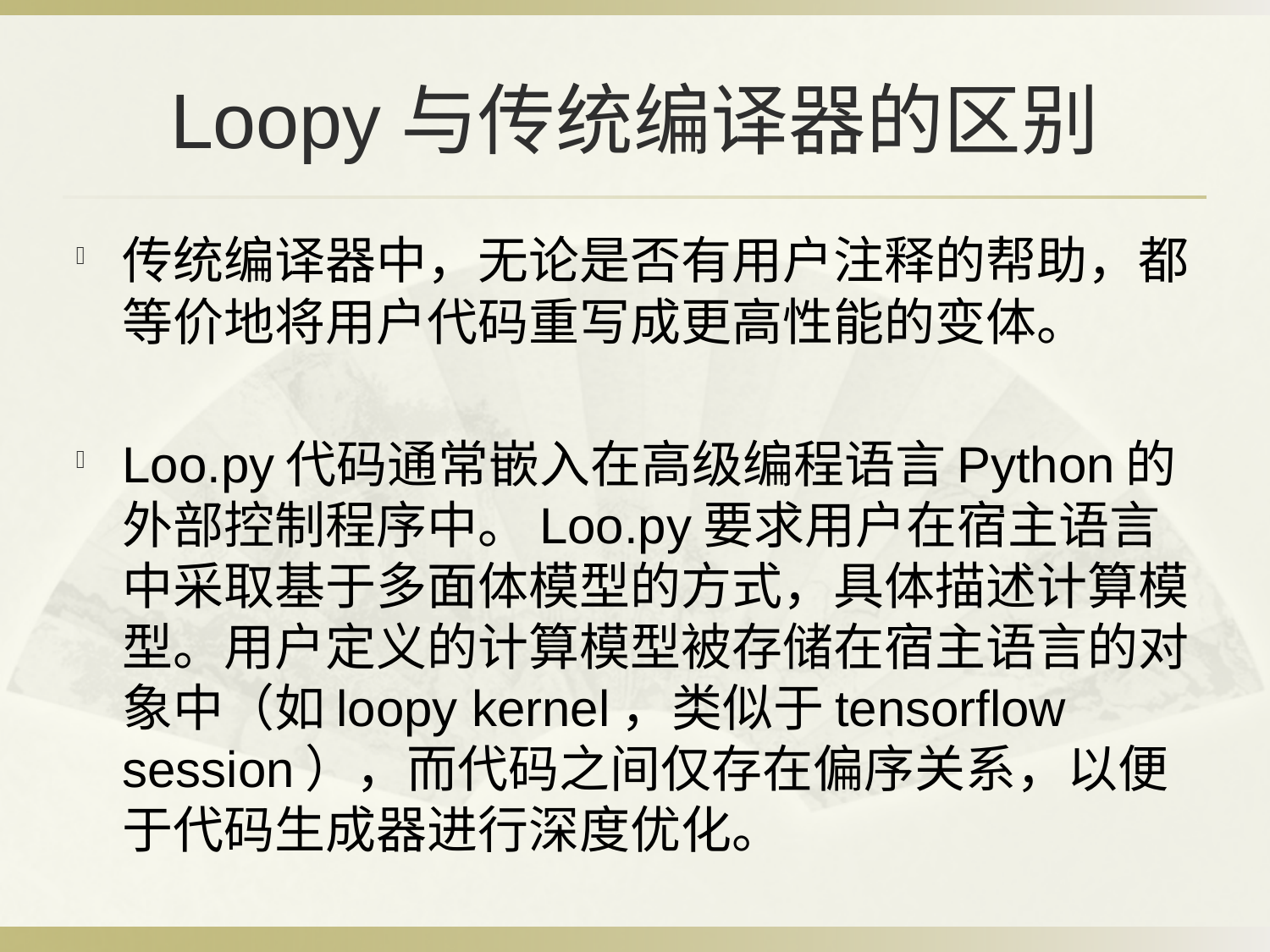

# Loopy与传统编译器的区别
传统编译器中，无论是否有用户注释的帮助，都等价地将用户代码重写成更高性能的变体。

Loo.py代码通常嵌入在高级编程语言Python的外部控制程序中。Loo.py要求用户在宿主语言中采取基于多面体模型的方式，具体描述计算模型。用户定义的计算模型被存储在宿主语言的对象中（如loopy kernel，类似于tensorflow session），而代码之间仅存在偏序关系，以便于代码生成器进行深度优化。